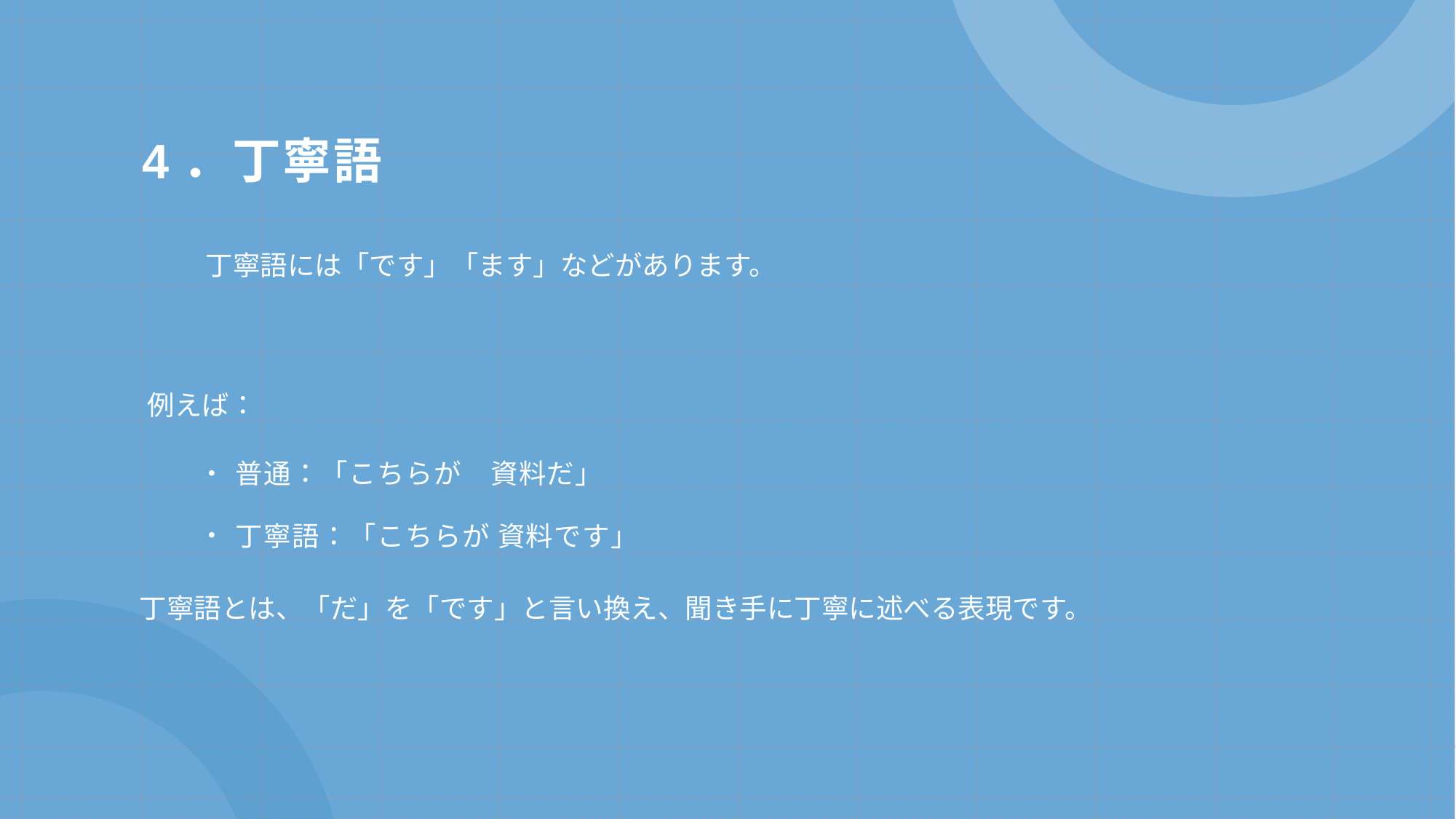

# 4．丁寧語
丁寧語には「です」「ます」などがあります。
例えば：

普通：「こちらが　資料だ」
丁寧語：「こちらが 資料です」
丁寧語とは、「だ」を「です」と言い換え、聞き手に丁寧に述べる表現です。